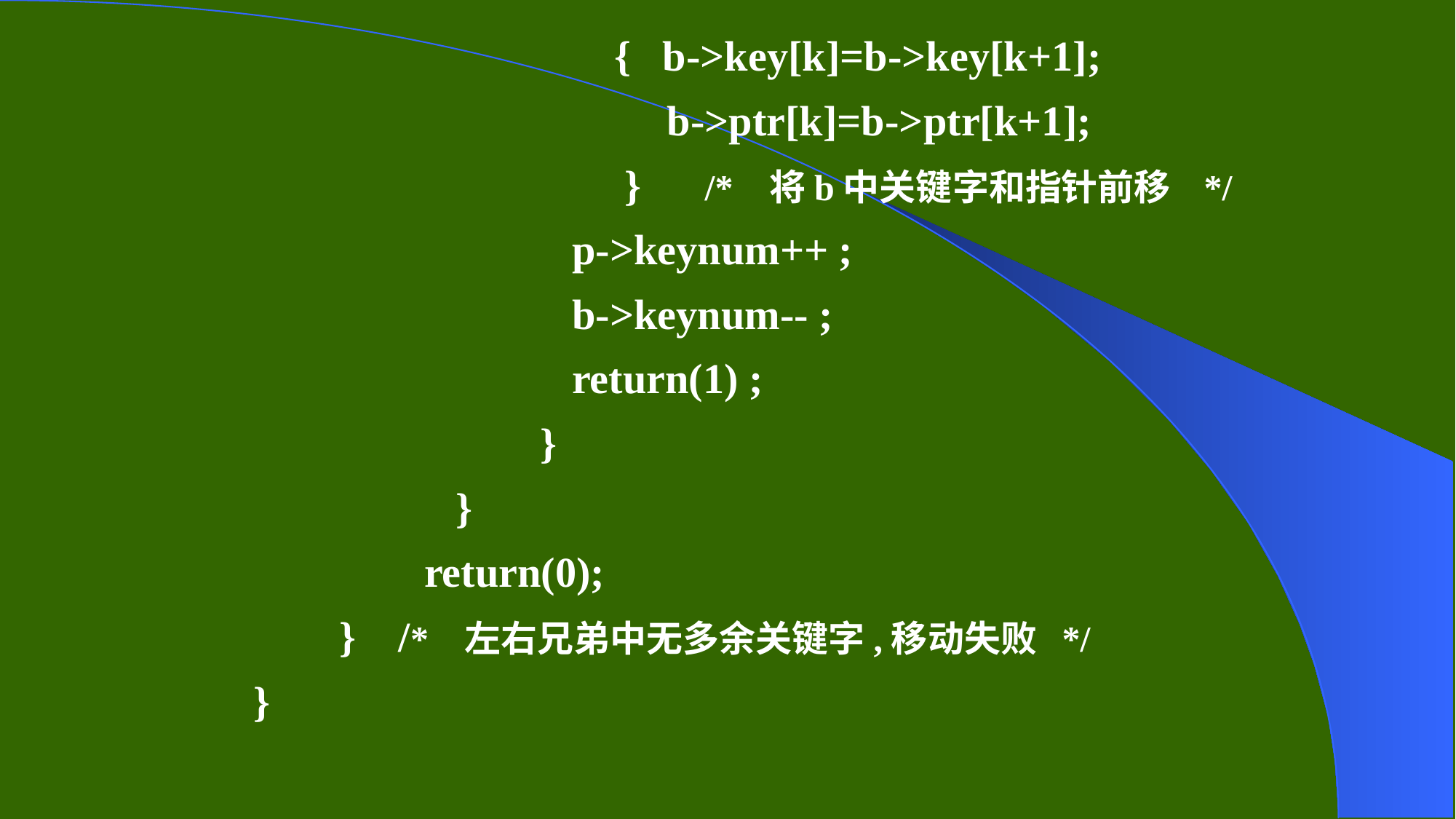

{   b->key[k]=b->key[k+1];
                           b->ptr[k]=b->ptr[k+1];
                       }      /*   将b中关键字和指针前移   */
                  p->keynum++ ;
                  b->keynum-- ;
                  return(1) ;
               }
       }
    return(0);
}    /*   左右兄弟中无多余关键字,移动失败  */
}